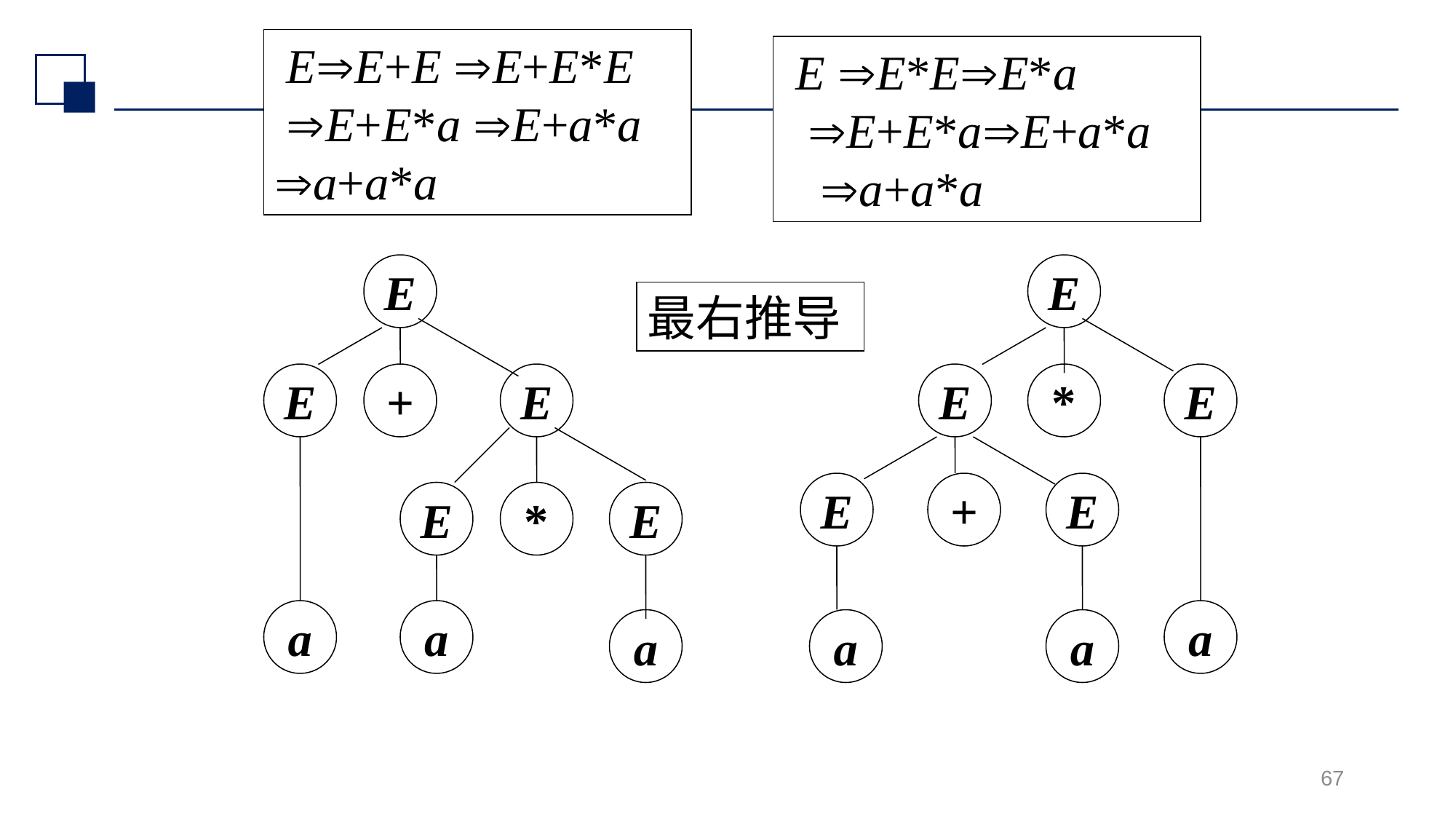

E⇒E+E ⇒E+E*E
 ⇒E+E*a ⇒E+a*a    ⇒a+a*a
 E ⇒E*E⇒E*a            ⇒E+E*a⇒E+a*a
   ⇒a+a*a
#

E
E
最右推导

E
+
E
E
*
E

E
+
E
E
*
E

a
a
a
a
a
a
67